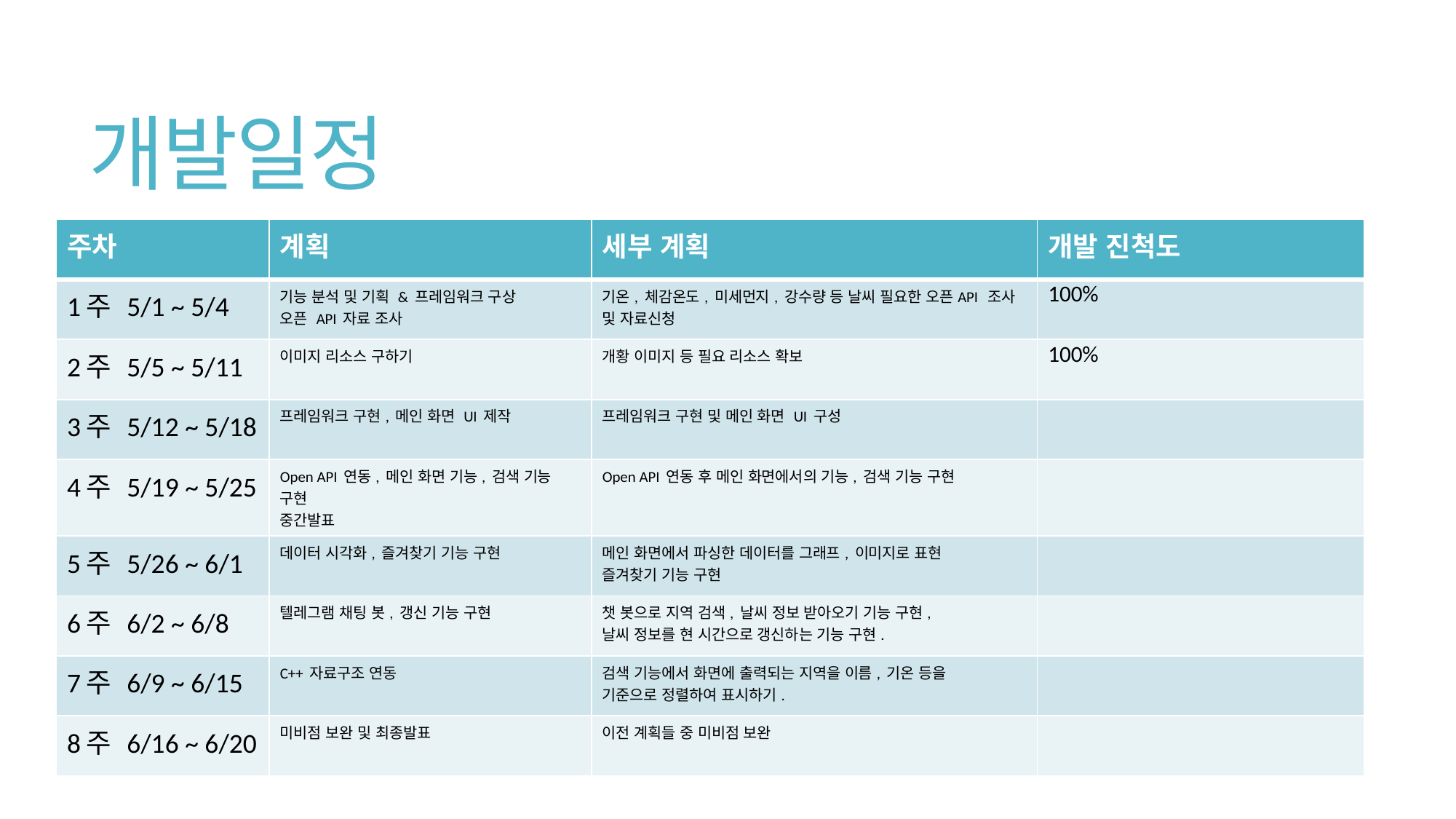

# 개발일정
| 주차 | 계획 | 세부 계획 | 개발 진척도 |
| --- | --- | --- | --- |
| 1주 5/1 ~ 5/4 | 기능 분석 및 기획 & 프레임워크 구상 오픈 API 자료 조사 | 기온, 체감온도, 미세먼지, 강수량 등 날씨 필요한 오픈API 조사 및 자료신청 | 100% |
| 2주 5/5 ~ 5/11 | 이미지 리소스 구하기 | 개황 이미지 등 필요 리소스 확보 | 100% |
| 3주 5/12 ~ 5/18 | 프레임워크 구현, 메인 화면 UI 제작 | 프레임워크 구현 및 메인 화면 UI 구성 |  |
| 4주 5/19 ~ 5/25 | Open API 연동, 메인 화면 기능, 검색 기능 구현 중간발표 | Open API 연동 후 메인 화면에서의 기능, 검색 기능 구현 |  |
| 5주 5/26 ~ 6/1 | 데이터 시각화, 즐겨찾기 기능 구현 | 메인 화면에서 파싱한 데이터를 그래프, 이미지로 표현 즐겨찾기 기능 구현 |  |
| 6주 6/2 ~ 6/8 | 텔레그램 채팅 봇, 갱신 기능 구현 | 챗 봇으로 지역 검색, 날씨 정보 받아오기 기능 구현, 날씨 정보를 현 시간으로 갱신하는 기능 구현. |  |
| 7주 6/9 ~ 6/15 | C++ 자료구조 연동 | 검색 기능에서 화면에 출력되는 지역을 이름, 기온 등을 기준으로 정렬하여 표시하기. |  |
| 8주 6/16 ~ 6/20 | 미비점 보완 및 최종발표 | 이전 계획들 중 미비점 보완 |  |